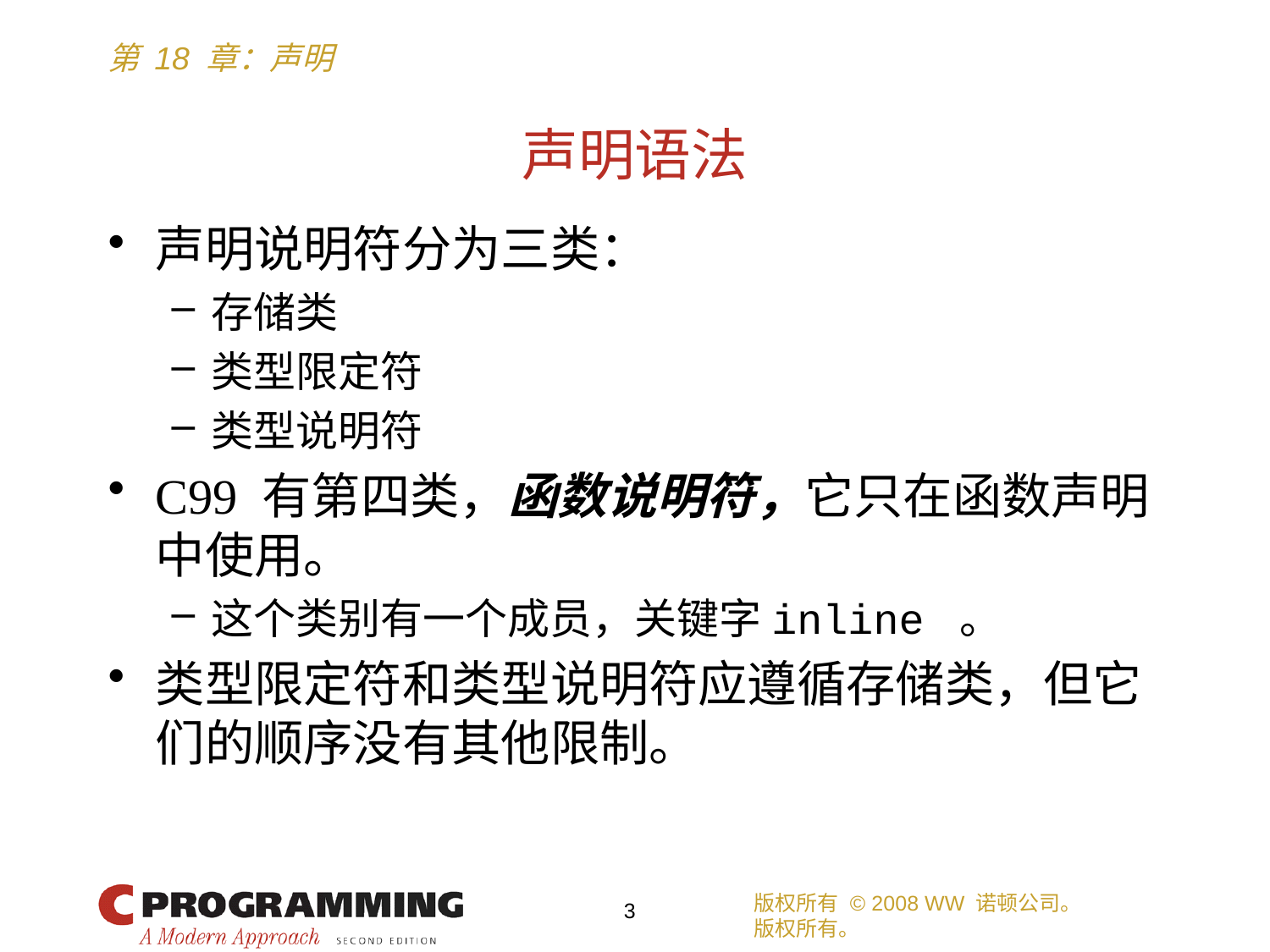

# 声明语法
声明说明符分为三类：
存储类
类型限定符
类型说明符
C99 有第四类，函数说明符，它只在函数声明中使用。
这个类别有一个成员，关键字inline 。
类型限定符和类型说明符应遵循存储类，但它们的顺序没有其他限制。
版权所有 © 2008 WW 诺顿公司。
版权所有。
3